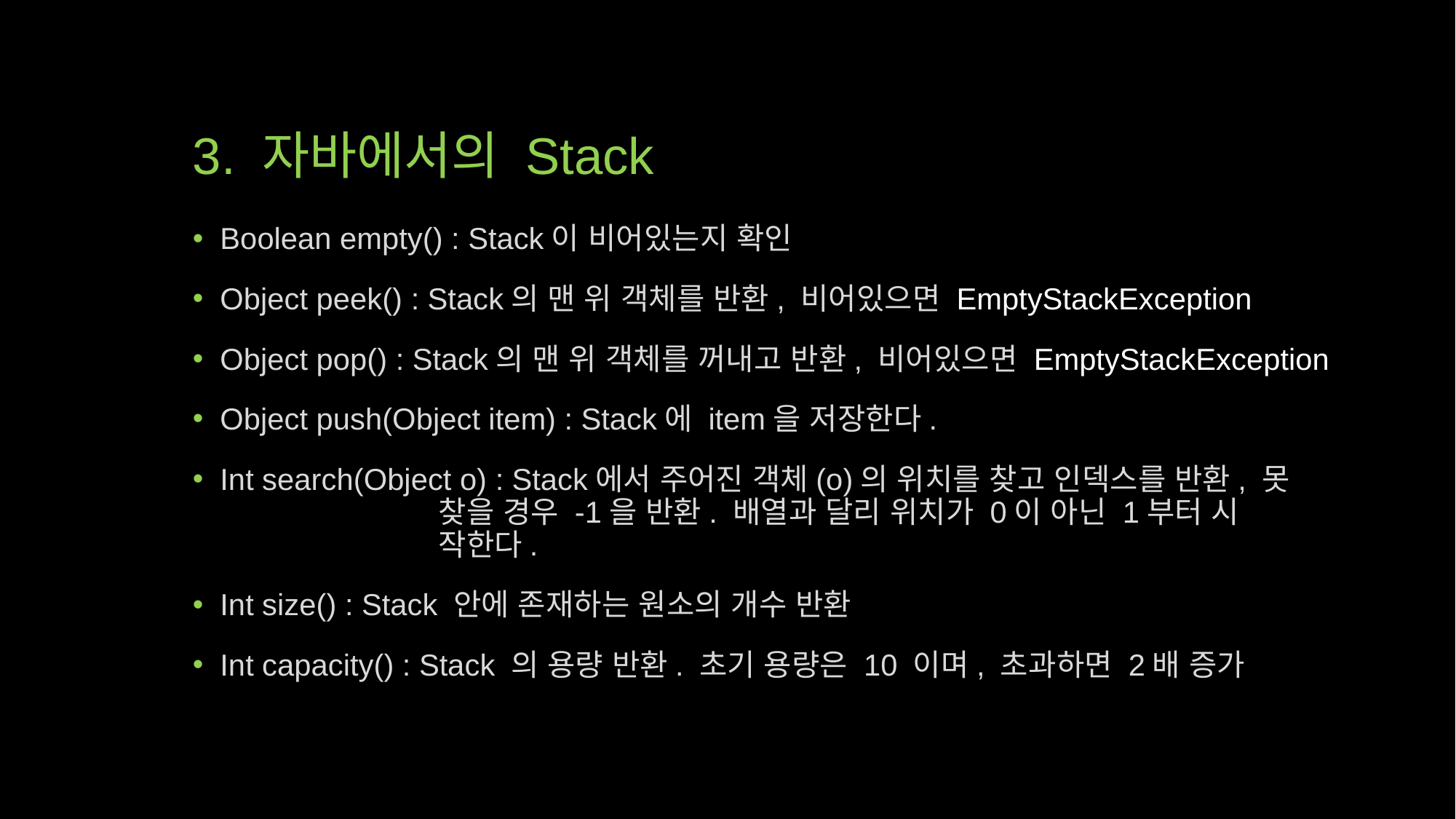

# 3. 자바에서의 Stack
Boolean empty() : Stack이 비어있는지 확인
Object peek() : Stack의 맨 위 객체를 반환, 비어있으면 EmptyStackException
Object pop() : Stack의 맨 위 객체를 꺼내고 반환, 비어있으면 EmptyStackException
Object push(Object item) : Stack에 item을 저장한다.
Int search(Object o) : Stack에서 주어진 객체(o)의 위치를 찾고 인덱스를 반환, 못 			찾을 경우 -1을 반환. 배열과 달리 위치가 0이 아닌 1부터 시			작한다.
Int size() : Stack 안에 존재하는 원소의 개수 반환
Int capacity() : Stack 의 용량 반환. 초기 용량은 10 이며, 초과하면 2배 증가